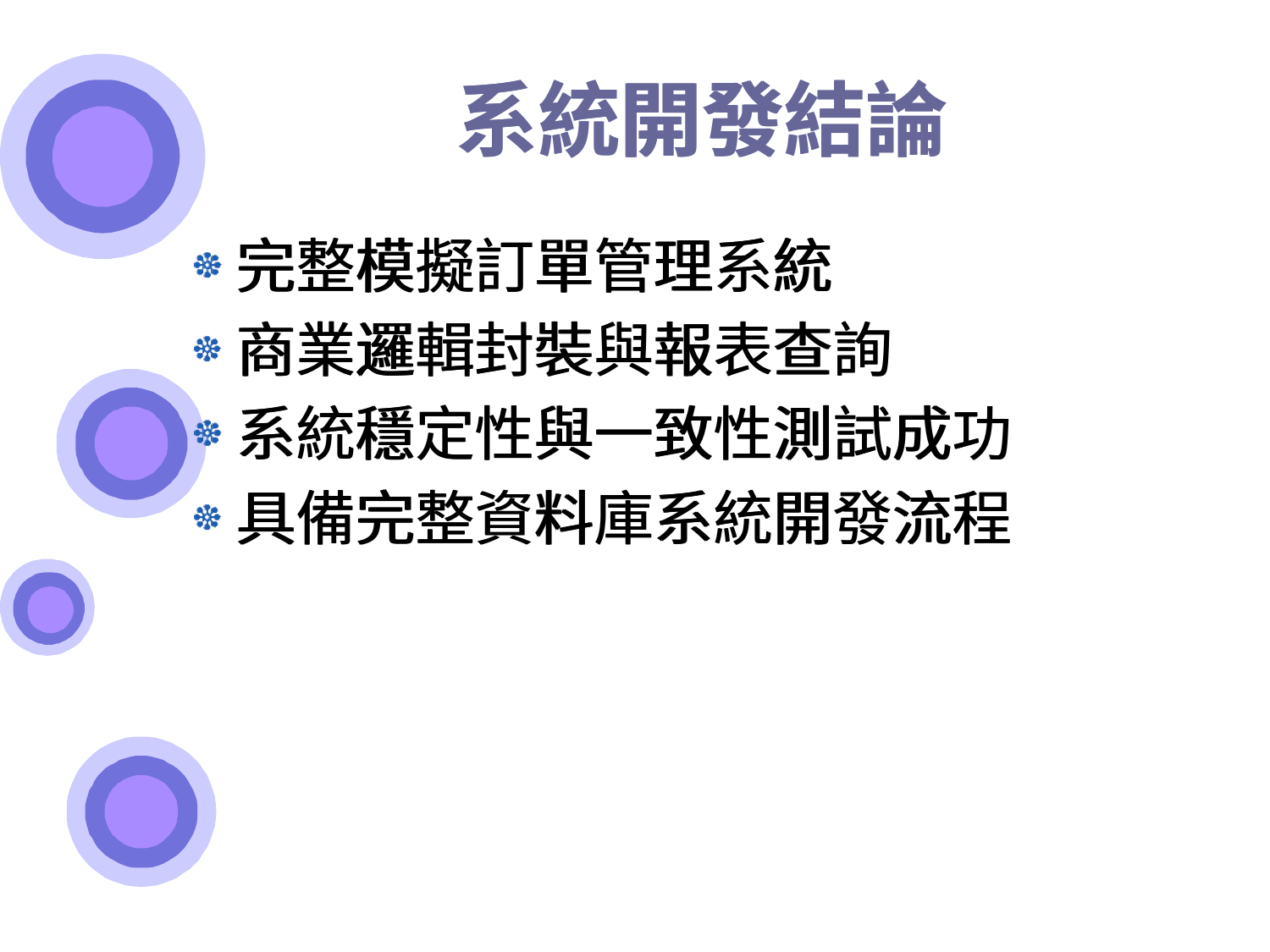

# 系統開發結論
系統開發結論
完整模擬訂單管理系統
商業邏輯封裝與報表查詢
系統穩定性與一致性測試成功
具備完整資料庫系統開發流程
完整模擬訂單管理系統
商業邏輯封裝與報表查詢
系統穩定性與一致性測試成功
具備完整資料庫系統開發流程